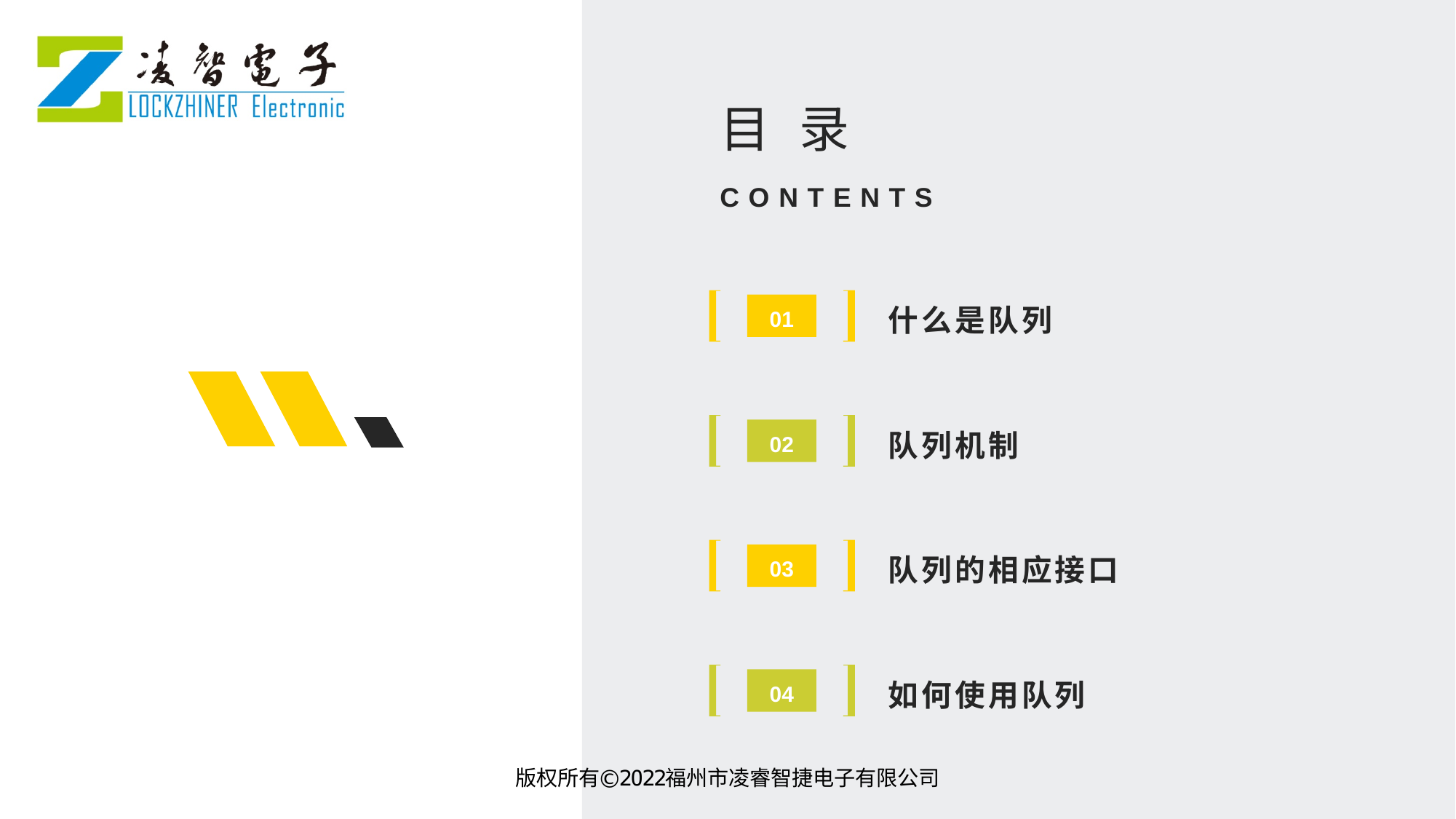

目 录
CONTENTS
什么是队列

01
队列机制

02
队列的相应接口

03
如何使用队列

04
版权所有©2022福州市凌睿智捷电子有限公司
2